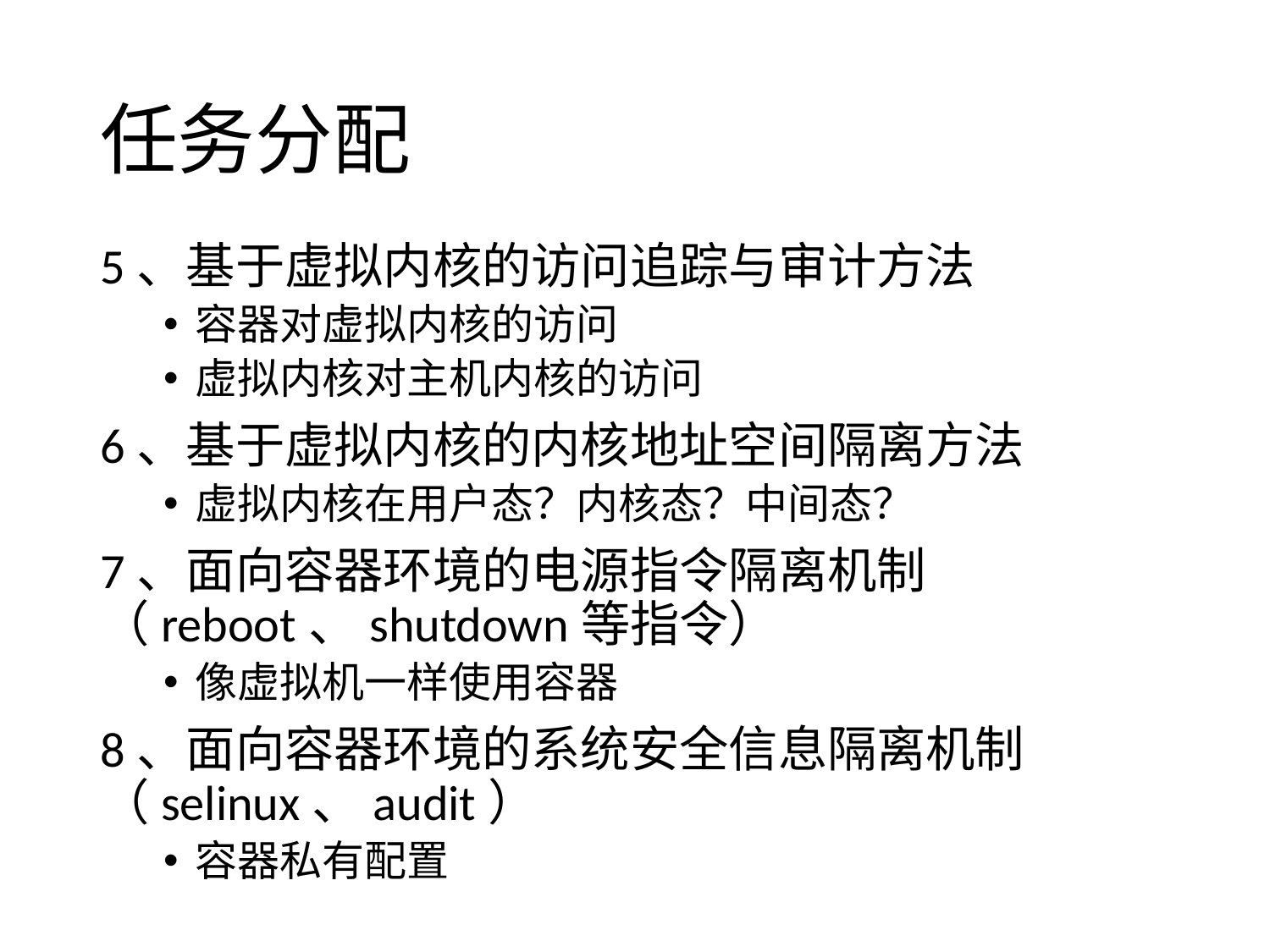

# 任务分配
5、基于虚拟内核的访问追踪与审计方法
容器对虚拟内核的访问
虚拟内核对主机内核的访问
6、基于虚拟内核的内核地址空间隔离方法
虚拟内核在用户态？内核态？中间态？
7、面向容器环境的电源指令隔离机制（reboot、shutdown等指令）
像虚拟机一样使用容器
8、面向容器环境的系统安全信息隔离机制（selinux、audit）
容器私有配置